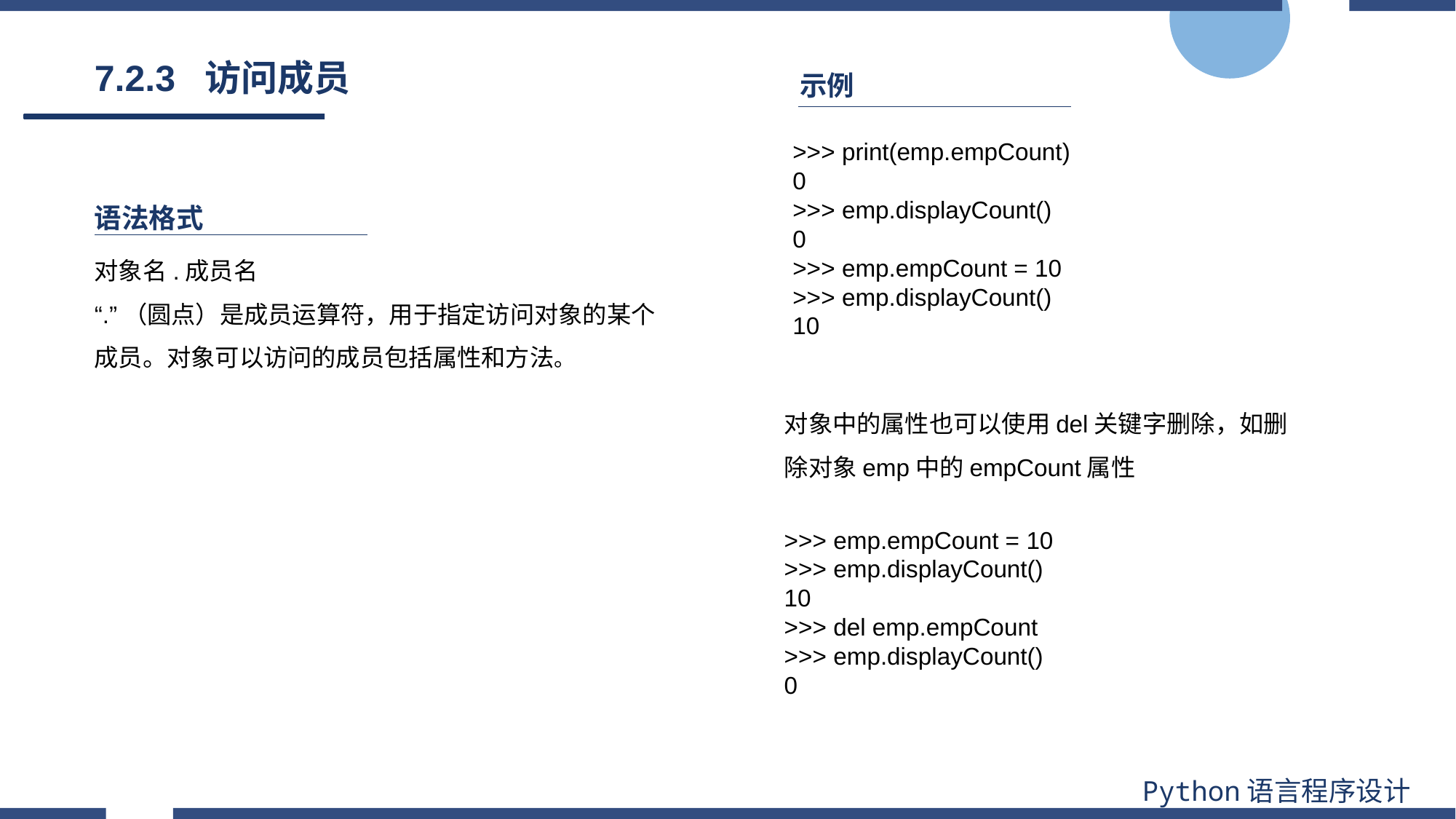

# 7.2.3  访问成员
示例
>>> print(emp.empCount)
0
>>> emp.displayCount()
0
>>> emp.empCount = 10
>>> emp.displayCount()
10

语法格式
对象名.成员名
“.”（圆点）是成员运算符，用于指定访问对象的某个成员。对象可以访问的成员包括属性和方法。
对象中的属性也可以使用del关键字删除，如删除对象emp中的empCount属性

>>> emp.empCount = 10
>>> emp.displayCount()
10
>>> del emp.empCount
>>> emp.displayCount()
0